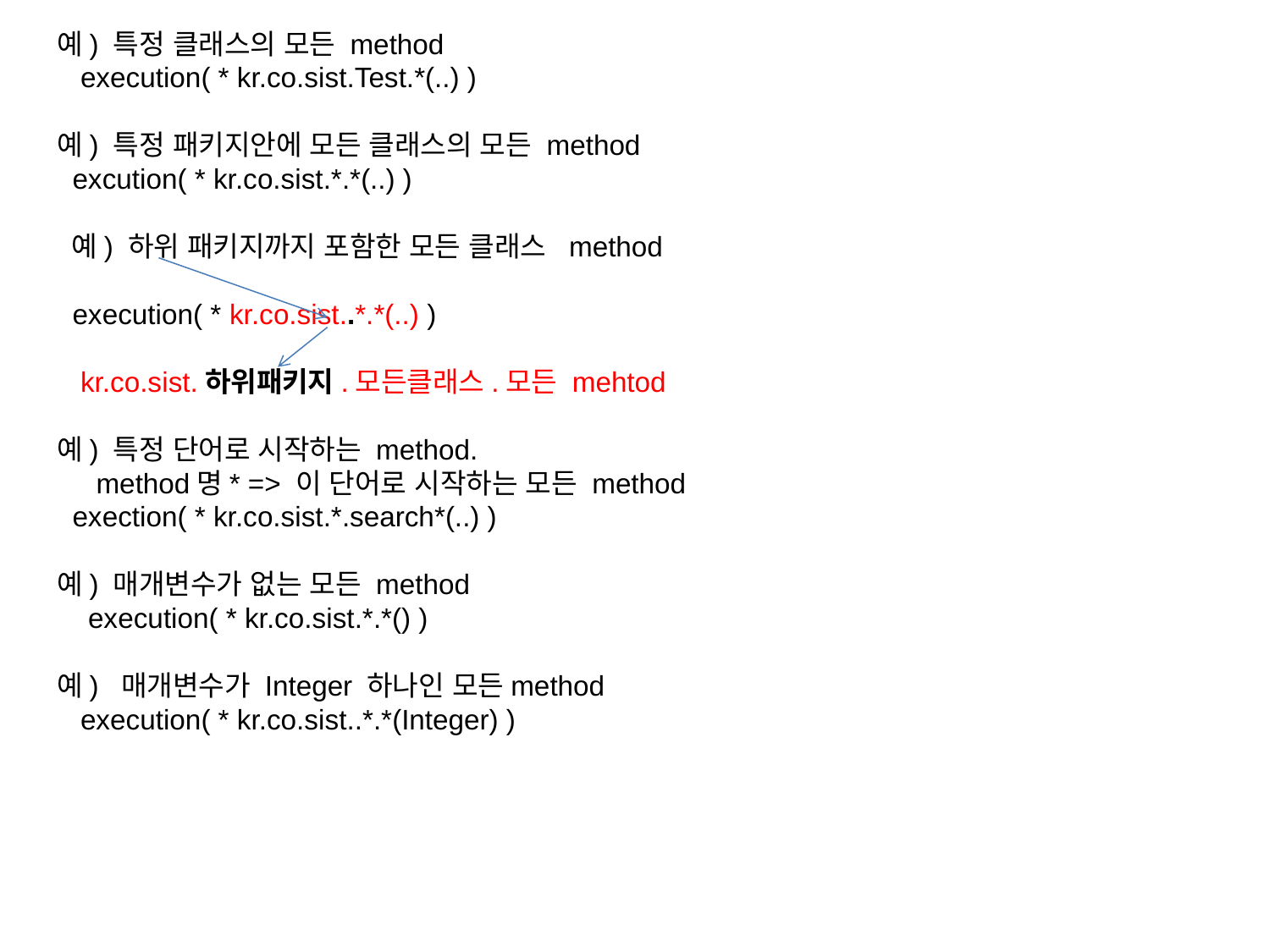

예) 특정 클래스의 모든 method
   execution( * kr.co.sist.Test.*(..) )

예) 특정 패키지안에 모든 클래스의 모든 method
  excution( * kr.co.sist.*.*(..) )

 예) 하위 패키지까지 포함한 모든 클래스  method

  execution( * kr.co.sist..*.*(..) )

   kr.co.sist.하위패키지.모든클래스.모든 mehtod

예) 특정 단어로 시작하는 method.
     method명* => 이 단어로 시작하는 모든 method
  exection( * kr.co.sist.*.search*(..) )

예) 매개변수가 없는 모든 method
    execution( * kr.co.sist.*.*() )

예)  매개변수가 Integer 하나인 모든method
   execution( * kr.co.sist..*.*(Integer) )